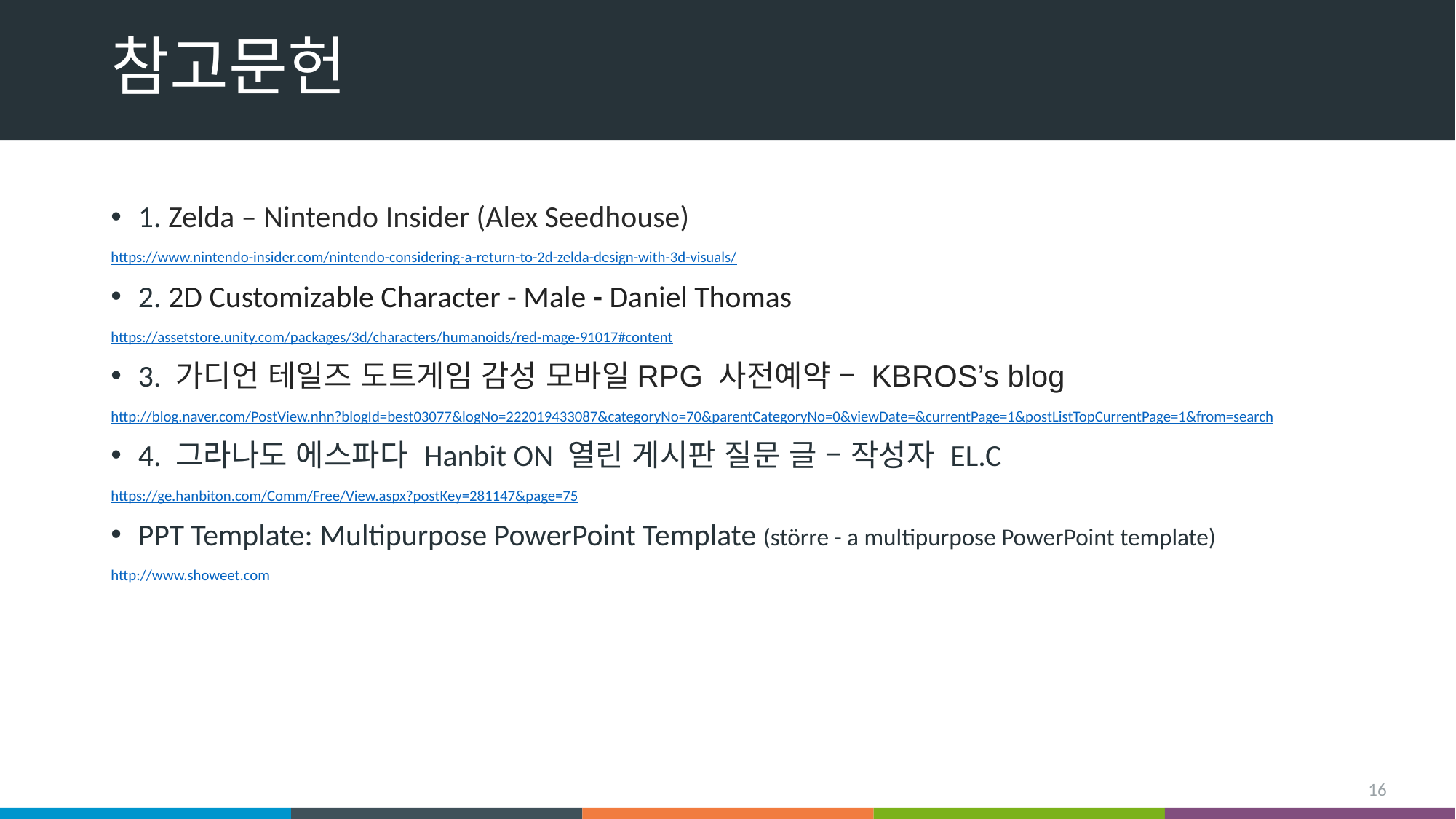

# 참고문헌
1. Zelda – Nintendo Insider (Alex Seedhouse)
https://www.nintendo-insider.com/nintendo-considering-a-return-to-2d-zelda-design-with-3d-visuals/
2. 2D Customizable Character - Male - Daniel Thomas
https://assetstore.unity.com/packages/3d/characters/humanoids/red-mage-91017#content
3. 가디언 테일즈 도트게임 감성 모바일RPG 사전예약 – KBROS’s blog
http://blog.naver.com/PostView.nhn?blogId=best03077&logNo=222019433087&categoryNo=70&parentCategoryNo=0&viewDate=&currentPage=1&postListTopCurrentPage=1&from=search
4. 그라나도 에스파다 Hanbit ON 열린 게시판 질문 글 – 작성자 EL.C
https://ge.hanbiton.com/Comm/Free/View.aspx?postKey=281147&page=75
PPT Template: Multipurpose PowerPoint Template (större - a multipurpose PowerPoint template)
http://www.showeet.com

16